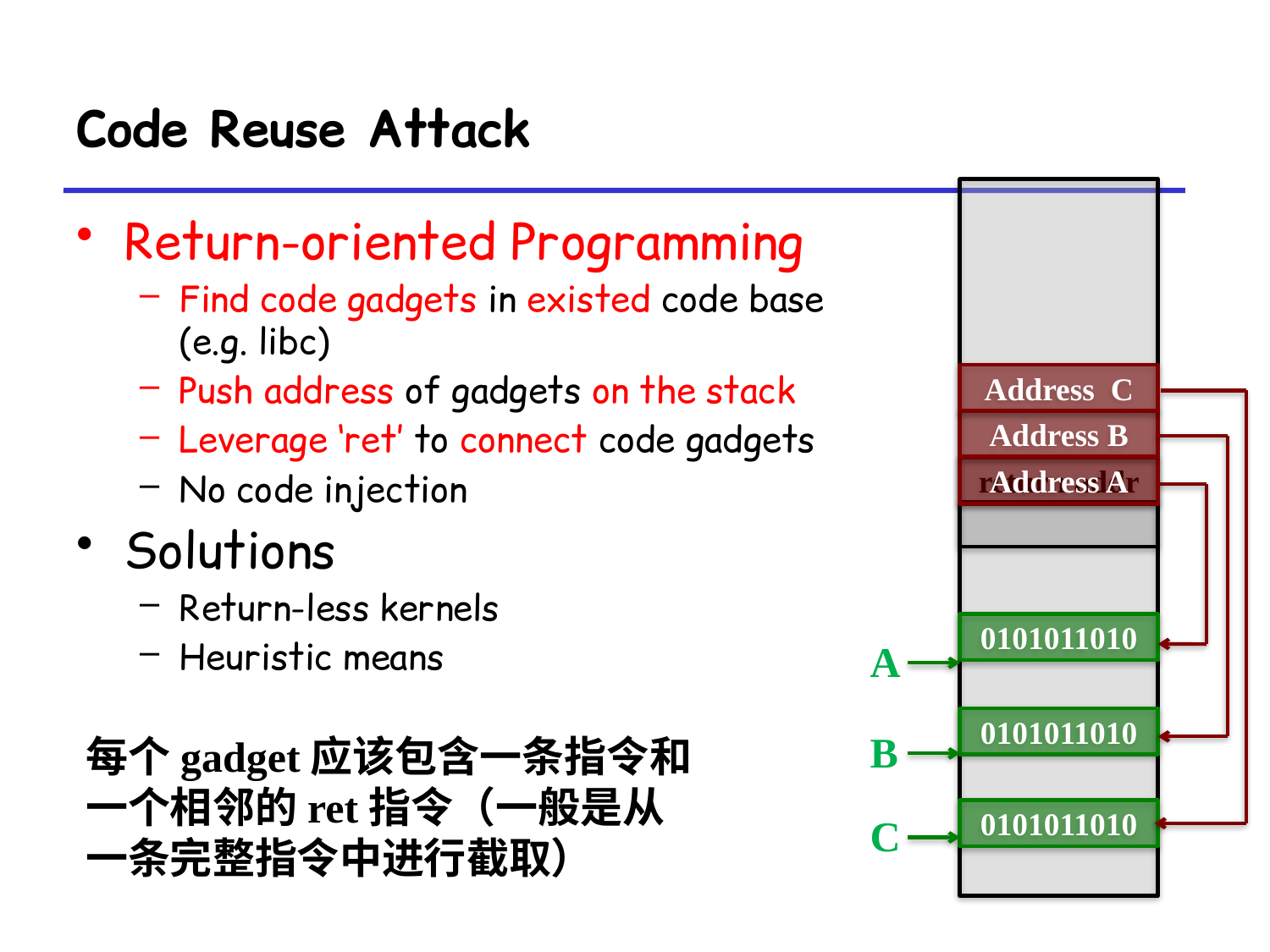

# Code Reuse Attack

Return-oriented Programming
Find code gadgets in existed code base (e.g. libc)
Push address of gadgets on the stack
Leverage ‘ret’ to connect code gadgets
No code injection
Solutions
Return-less kernels
Heuristic means
Address  C
Address B
Address A
return addr

0101011010
A
0101011010
B
每个gadget应该包含一条指令和
一个相邻的ret指令（一般是从
一条完整指令中进行截取）
0101011010
C